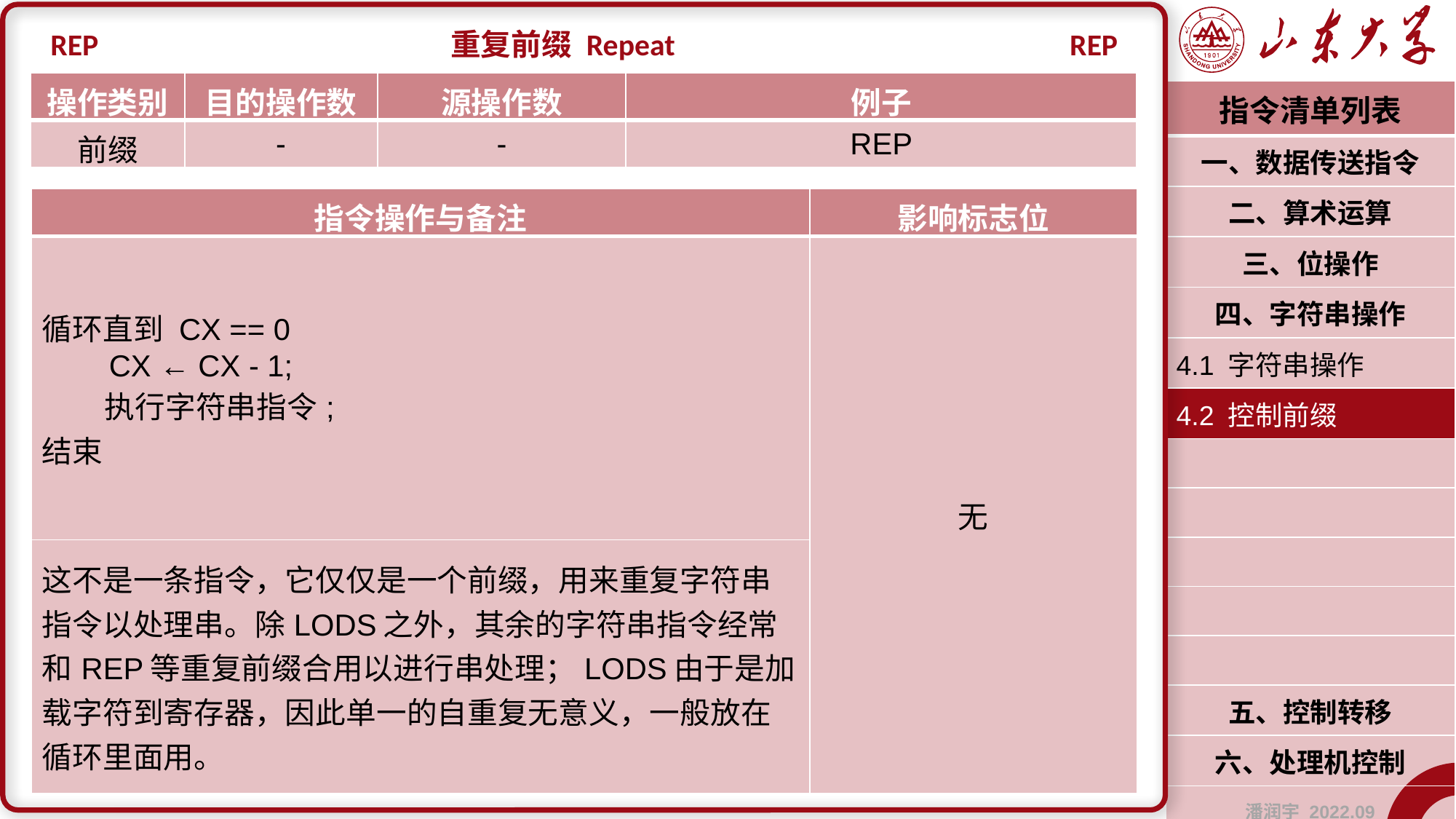

REP
重复前缀 Repeat
REP
| 操作类别 | 目的操作数 | 源操作数 | 例子 |
| --- | --- | --- | --- |
| 前缀 | - | - | REP |
| 指令清单列表 |
| --- |
| 一、数据传送指令 |
| 二、算术运算 |
| 三、位操作 |
| 四、字符串操作 |
| 4.1 字符串操作 |
| 4.2 控制前缀 |
|  |
|  |
|  |
|  |
|  |
| 五、控制转移 |
| 六、处理机控制 |
| 潘润宇 2022.09 |
| 指令操作与备注 | 影响标志位 |
| --- | --- |
| 循环直到 CX == 0 CX ← CX - 1; 执行字符串指令; 结束 | 无 |
| 这不是一条指令，它仅仅是一个前缀，用来重复字符串指令以处理串。除LODS之外，其余的字符串指令经常和REP等重复前缀合用以进行串处理；LODS由于是加载字符到寄存器，因此单一的自重复无意义，一般放在循环里面用。 |  |